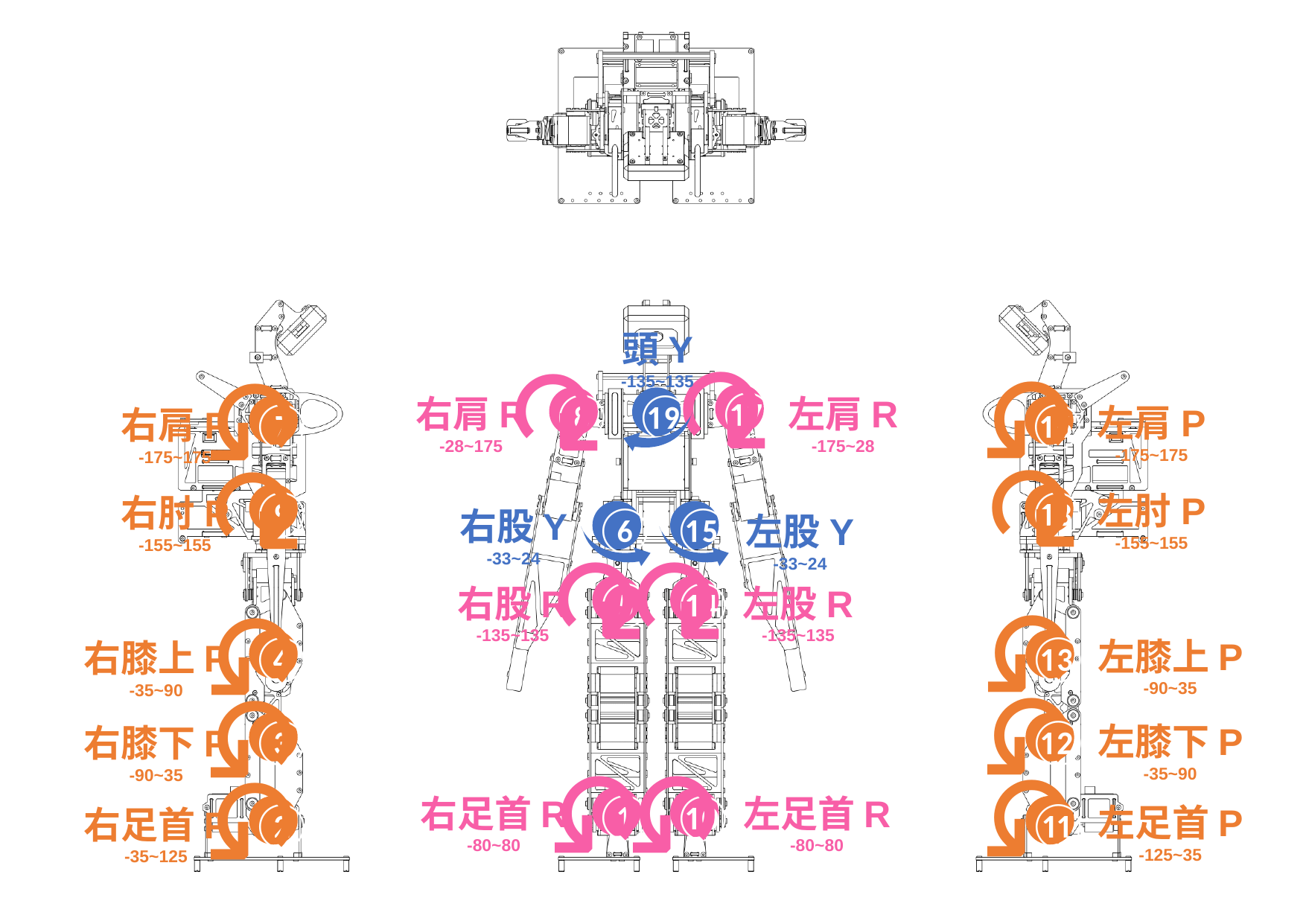

頭Y
-135~135
↻
↻
↺
↺
⑰

⑧

⑲

右肩R
-28~175
左肩R
-175~28
⑦

⑯

左肩P
-175~175
右肩P
-175~175

↻
↻
⑨

⑱

左肘P
-155~155
右肘P
-155~155
⑥

⑮

右股Y
-33~24
左股Y
-33~24

↻
↻
⑤

⑭

右股R
-135~135
左股R
-135~135
↺
↺
④

⑬

左膝上P
-90~35
右膝上P
-35~90
↺
↺
③

⑫

左膝下P
-35~90
右膝下P
-90~35
↺
↺
↺
↺
①

⑩

右足首R
-80~80
左足首R
-80~80
②

⑪

左足首P
-125~35
右足首P
-35~125